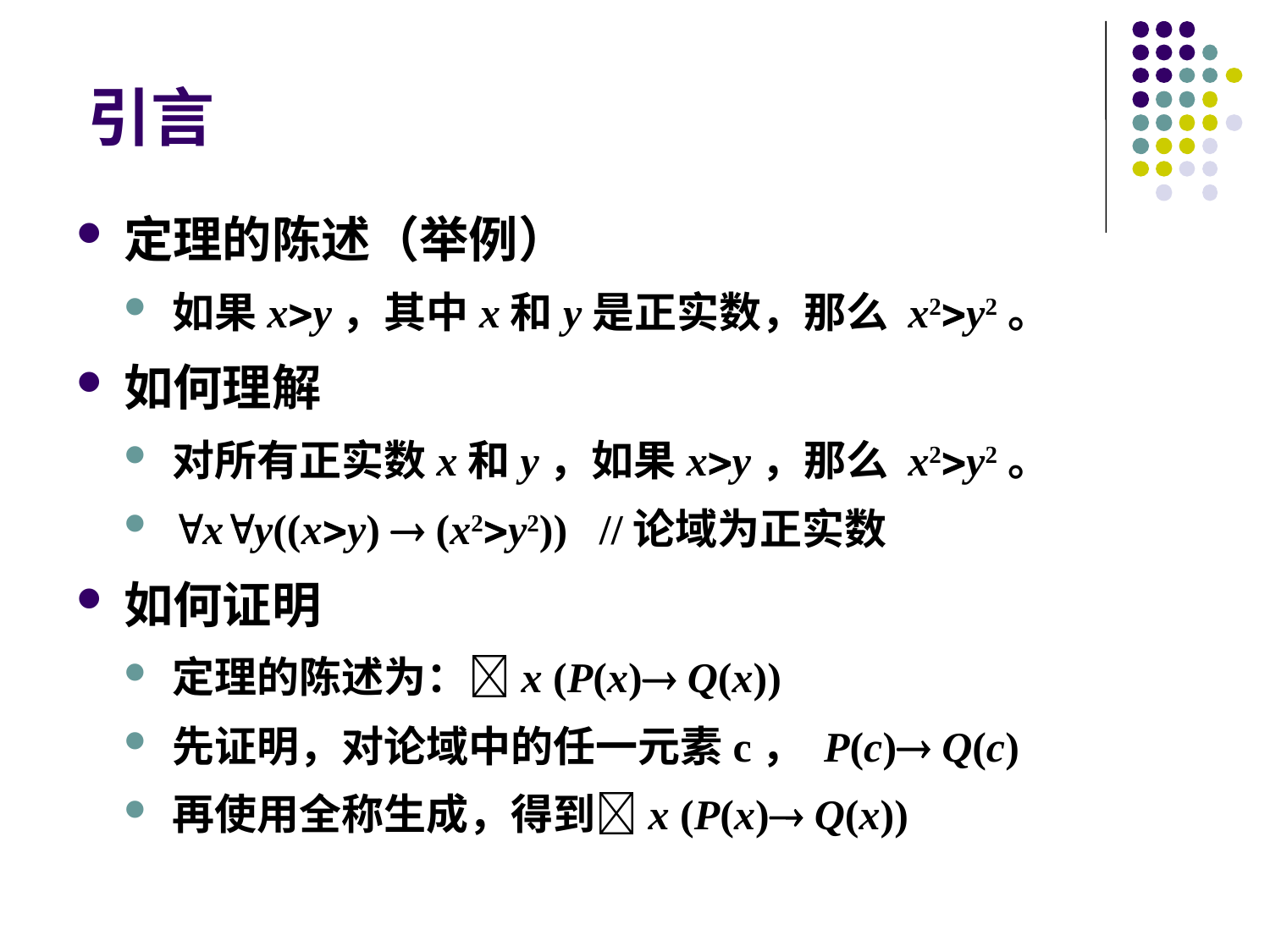

# 引言
定理的陈述（举例）
如果x>y，其中x和y是正实数，那么 x2>y2。
如何理解
对所有正实数x和y，如果x>y，那么 x2>y2。
∀x∀y((x>y) → (x2>y2))   //论域为正实数
如何证明
定理的陈述为：∀x (P(x)→ Q(x))
先证明，对论域中的任一元素c， P(c)→ Q(c)
再使用全称生成，得到∀x (P(x)→ Q(x))